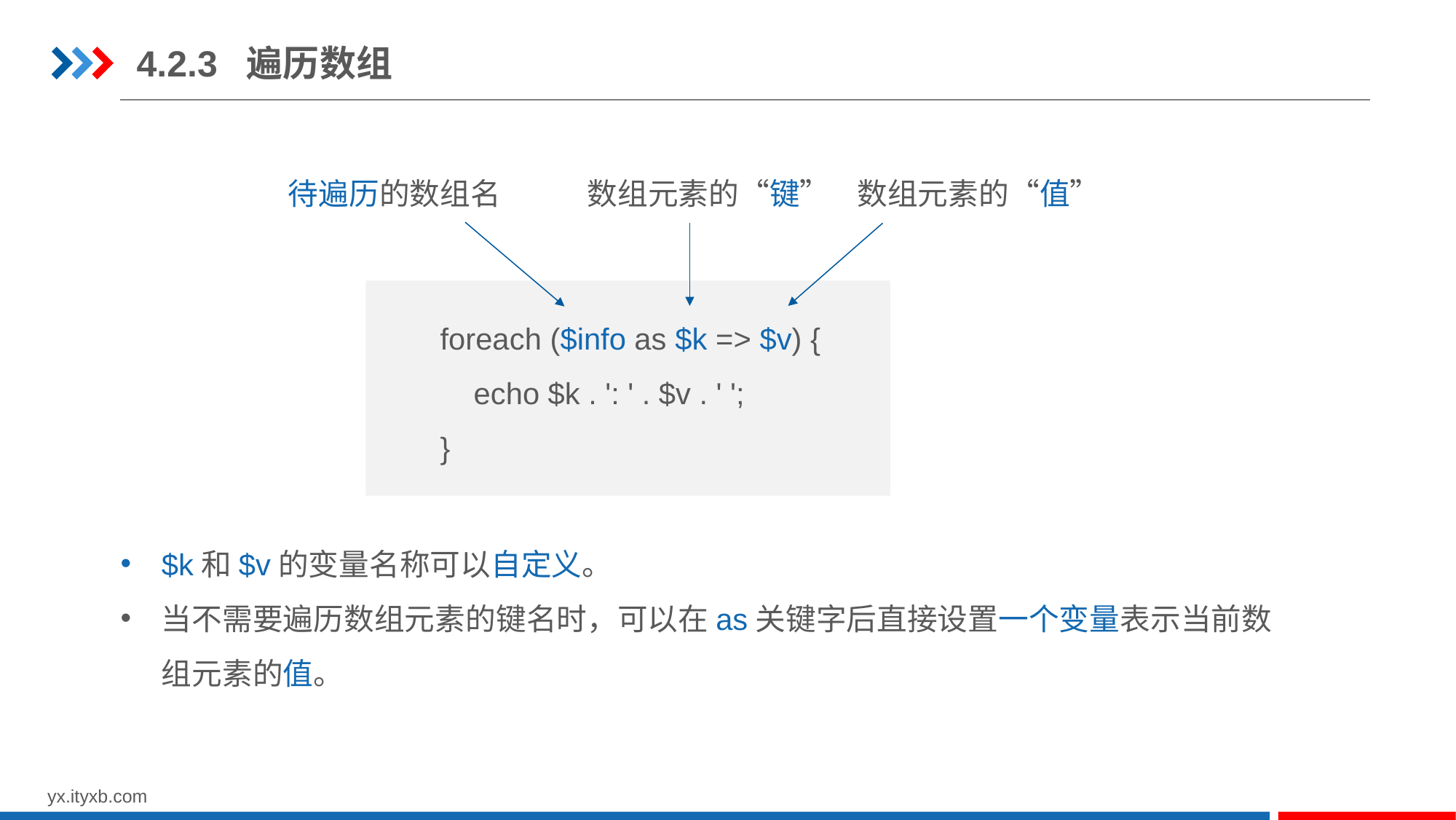

4.2.3  遍历数组
待遍历的数组名
数组元素的“键”    数组元素的“值”

foreach ($info as $k => $v) {
    echo $k . ': ' . $v . ' ';
}
$k和$v的变量名称可以自定义。
当不需要遍历数组元素的键名时，可以在as关键字后直接设置一个变量表示当前数组元素的值。